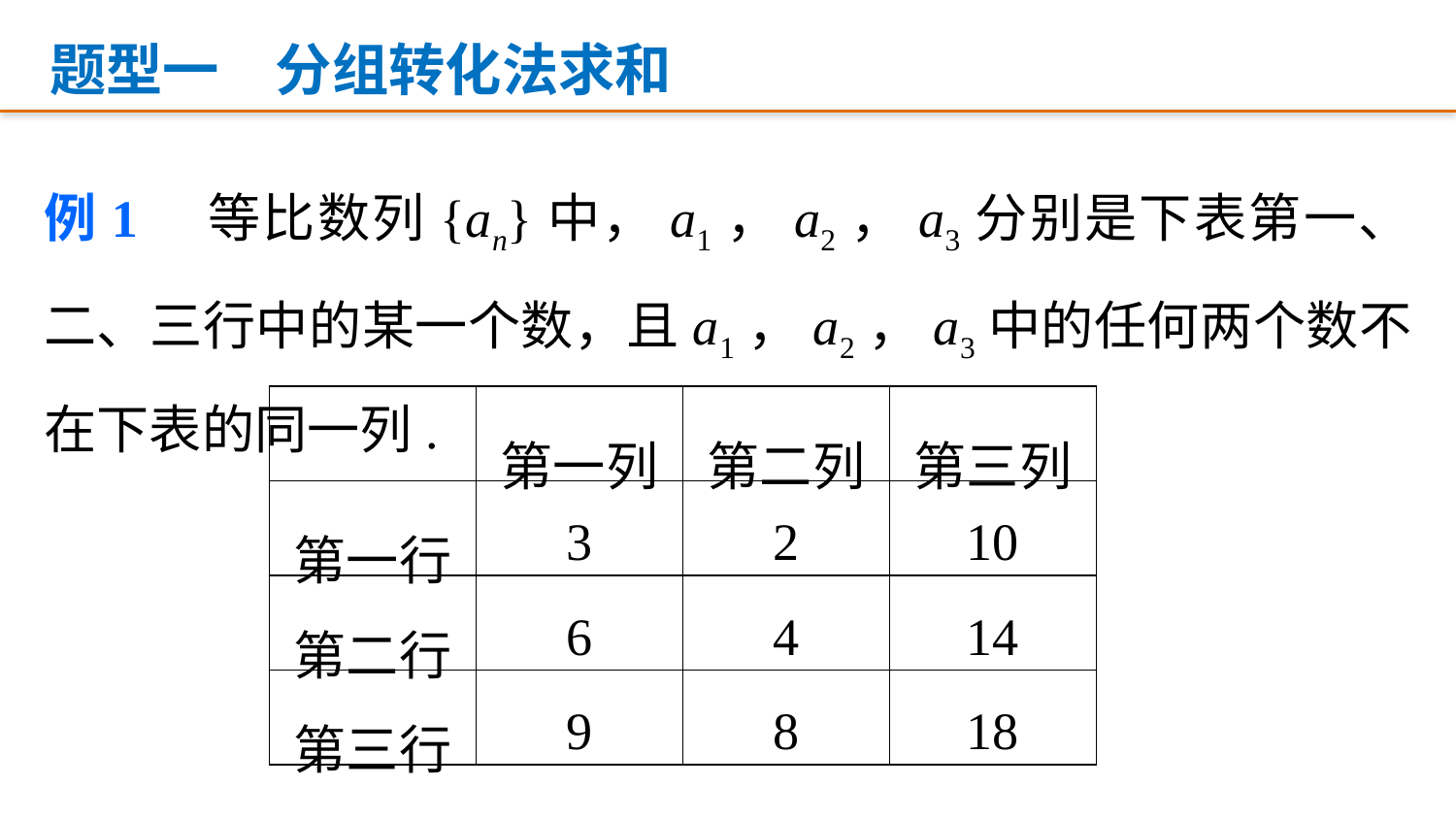

题型一　分组转化法求和
例1　等比数列{an}中，a1，a2，a3分别是下表第一、二、三行中的某一个数，且a1，a2，a3中的任何两个数不在下表的同一列.
|  | 第一列 | 第二列 | 第三列 |
| --- | --- | --- | --- |
| 第一行 | 3 | 2 | 10 |
| 第二行 | 6 | 4 | 14 |
| 第三行 | 9 | 8 | 18 |